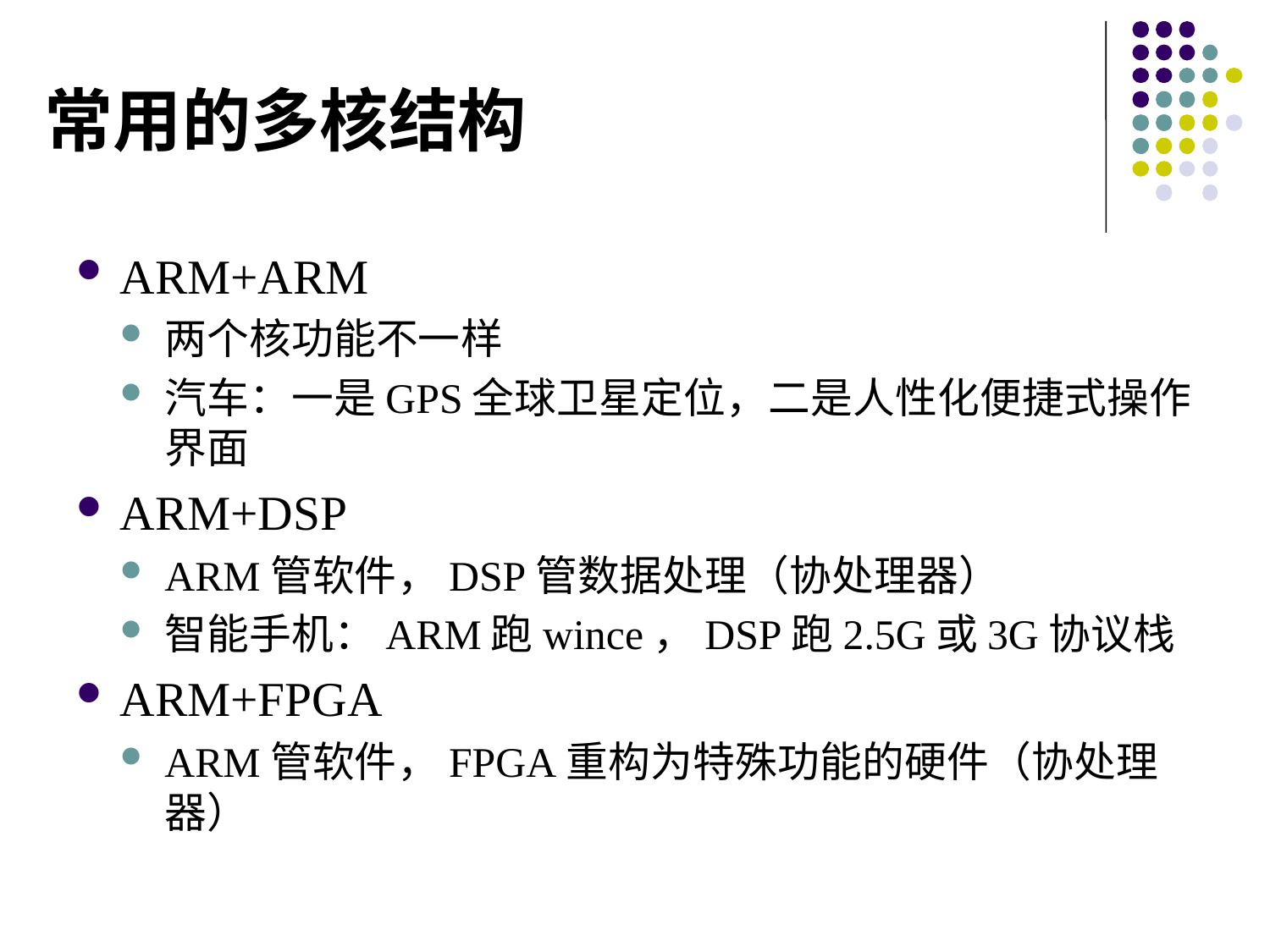

# 常用的多核结构
ARM+ARM
两个核功能不一样
汽车：一是GPS全球卫星定位，二是人性化便捷式操作界面
ARM+DSP
ARM管软件，DSP管数据处理（协处理器）
智能手机：ARM跑wince，DSP跑2.5G或3G协议栈
ARM+FPGA
ARM管软件，FPGA重构为特殊功能的硬件（协处理器）